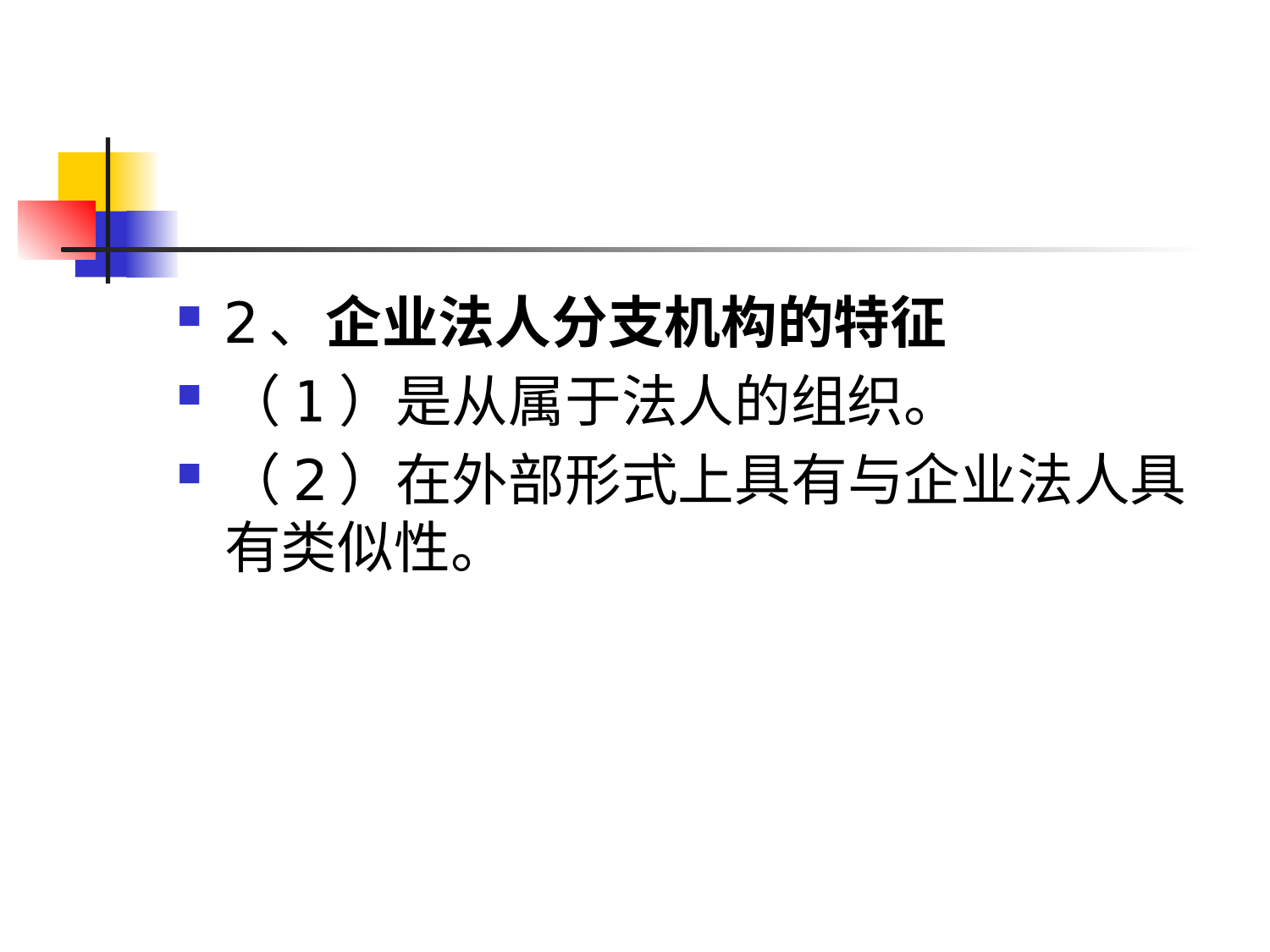

#
2、企业法人分支机构的特征
（1）是从属于法人的组织。
（2）在外部形式上具有与企业法人具有类似性。